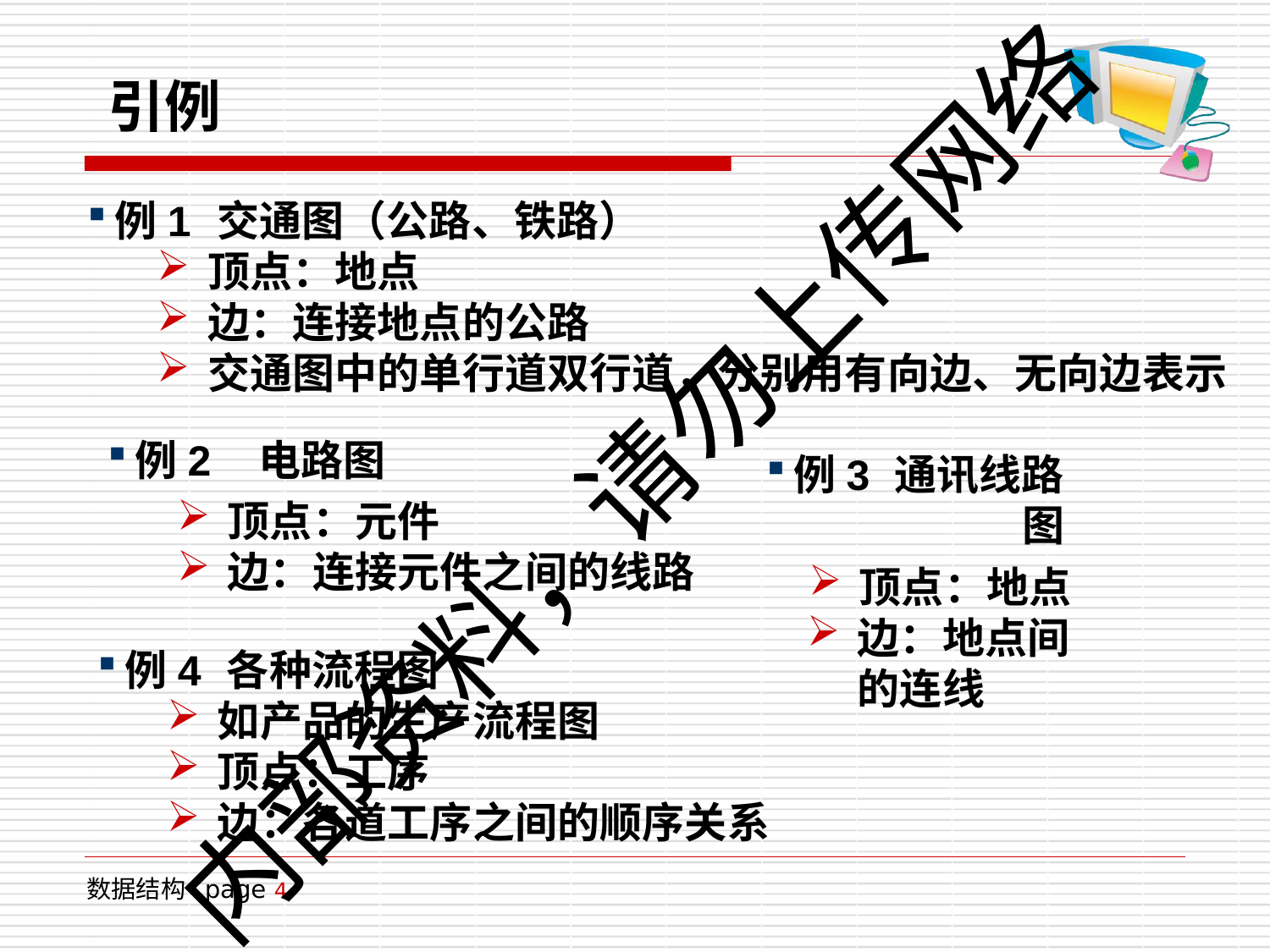

# 引例

例1 交通图（公路、铁路）
顶点：地点
边：连接地点的公路
交通图中的单行道双行道，分别用有向边、无向边表示
例2 电路图
顶点：元件
边：连接元件之间的线路
内部资料，请勿上传网络
例3 通讯线路图
顶点：地点
边：地点间的连线
例4 各种流程图
如产品的生产流程图
顶点：工序
边：各道工序之间的顺序关系

数据结构 page 4